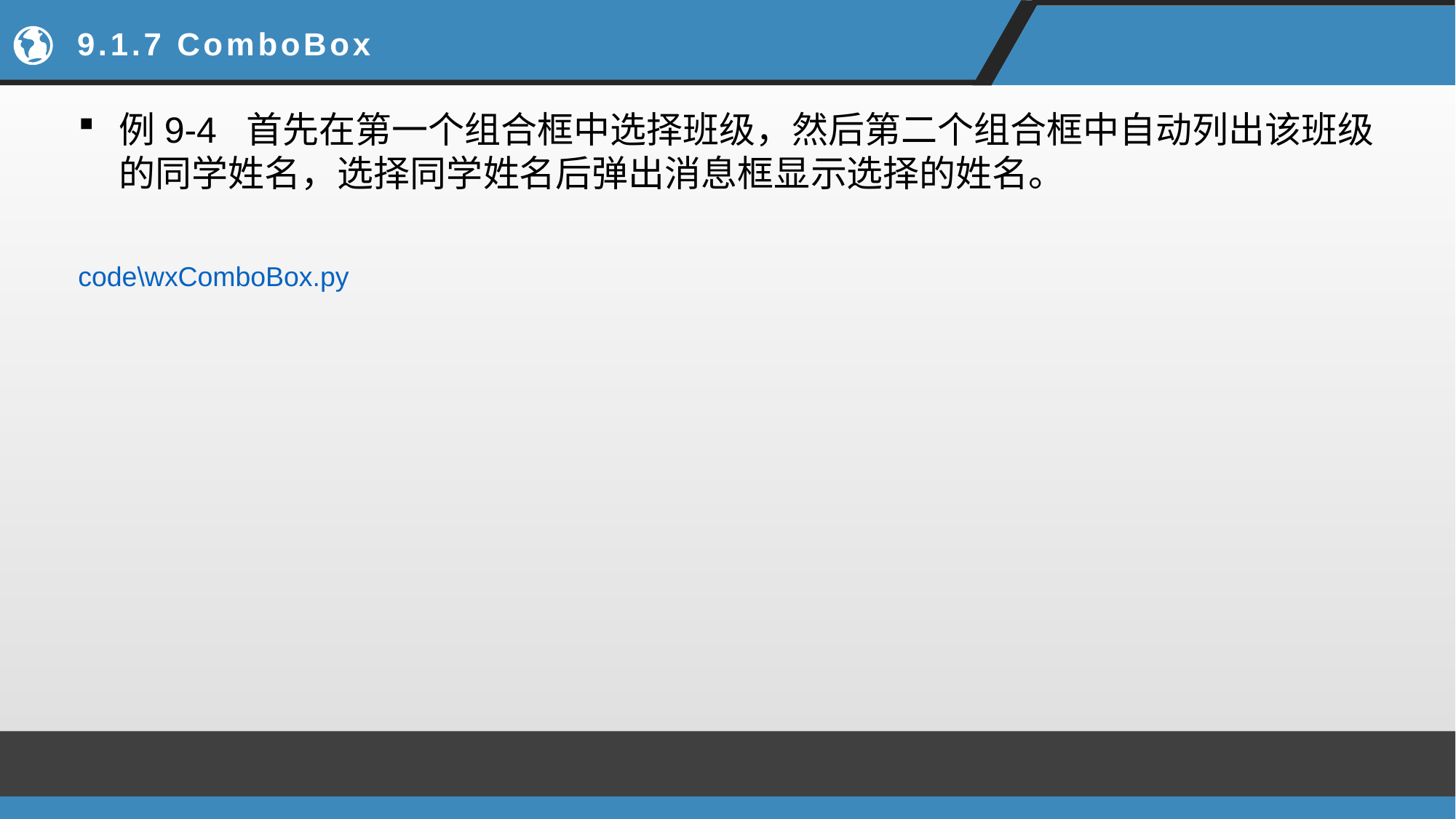

# 9.1.7 ComboBox

例9-4  首先在第一个组合框中选择班级，然后第二个组合框中自动列出该班级的同学姓名，选择同学姓名后弹出消息框显示选择的姓名。

code\wxComboBox.py